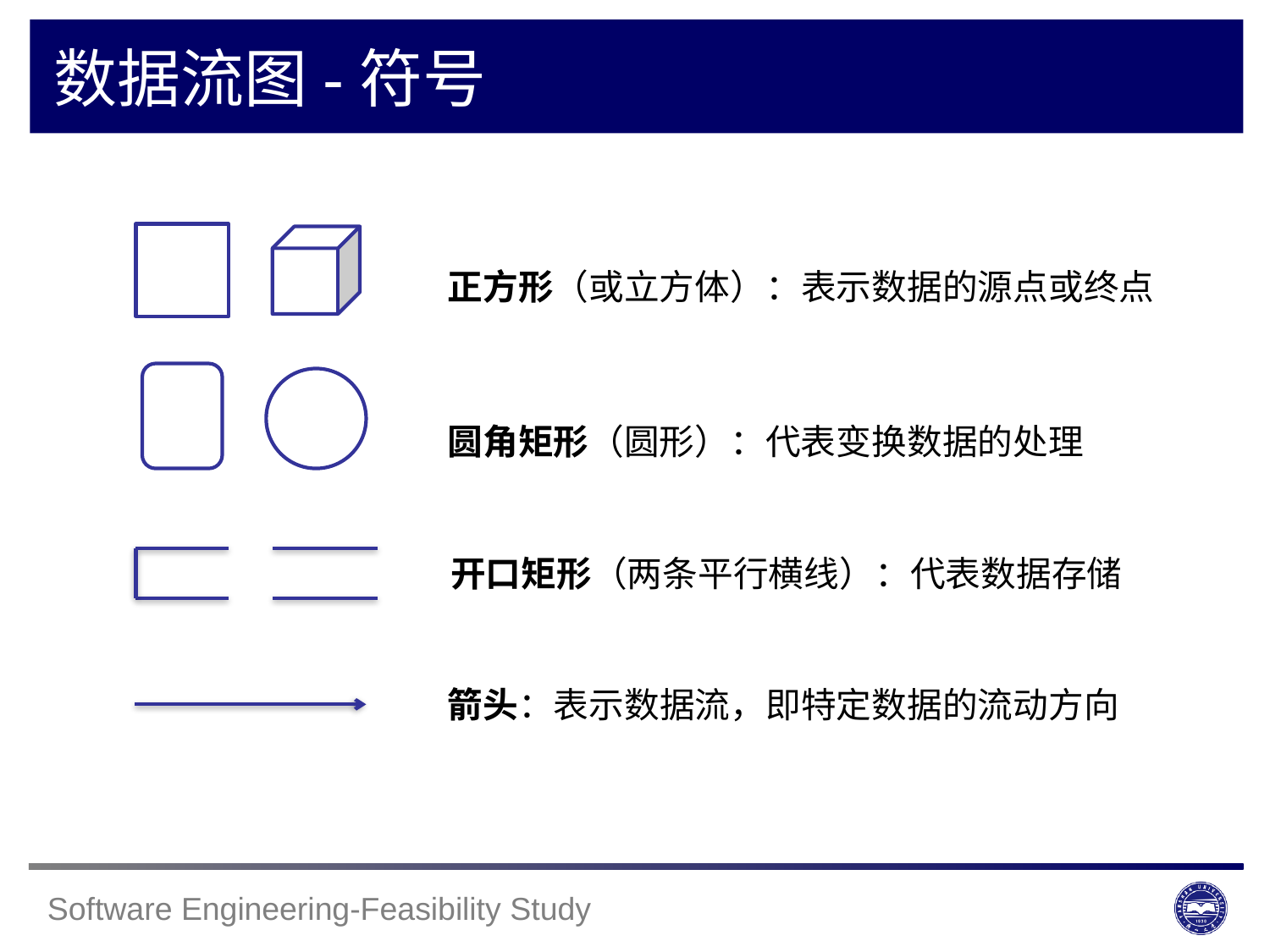

数据流图-符号

正方形（或立方体）：表示数据的源点或终点

圆角矩形（圆形）：代表变换数据的处理
开口矩形（两条平行横线）：代表数据存储
箭头：表示数据流，即特定数据的流动方向